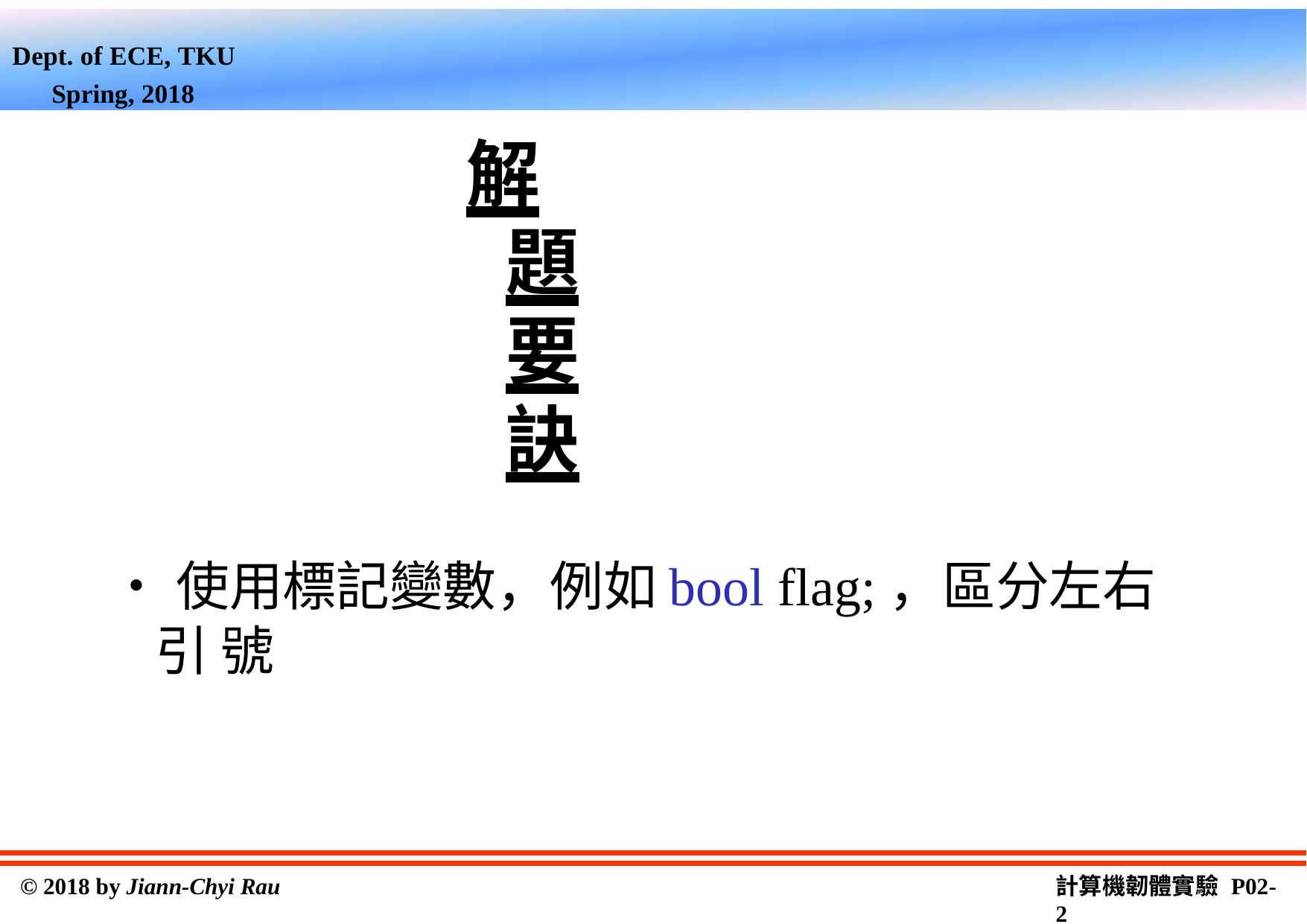

Dept. of ECE, TKU Spring, 2018
解題要訣

‧使用標記變數，例如bool flag;，區分左右引 號

計算機韌體實驗 P02-2
© 2018 by Jiann-Chyi Rau